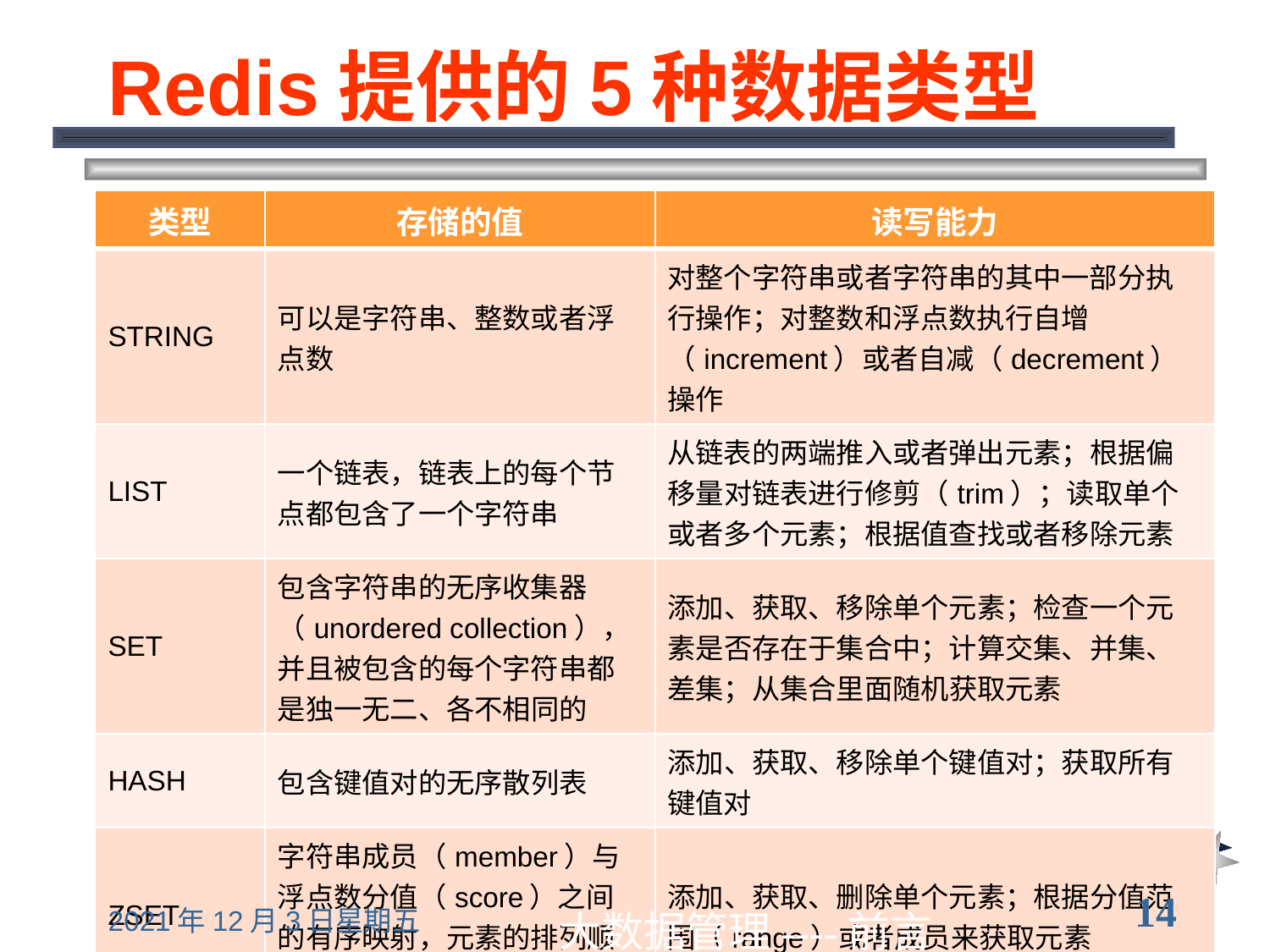

# Redis提供的5种数据类型
| 类型 | 存储的值 | 读写能力 |
| --- | --- | --- |
| STRING | 可以是字符串、整数或者浮点数 | 对整个字符串或者字符串的其中一部分执行操作；对整数和浮点数执行自增（increment）或者自减（decrement）操作 |
| LIST | 一个链表，链表上的每个节点都包含了一个字符串 | 从链表的两端推入或者弹出元素；根据偏移量对链表进行修剪（trim）；读取单个或者多个元素；根据值查找或者移除元素 |
| SET | 包含字符串的无序收集器（unordered collection），并且被包含的每个字符串都是独一无二、各不相同的 | 添加、获取、移除单个元素；检查一个元素是否存在于集合中；计算交集、并集、差集；从集合里面随机获取元素 |
| HASH | 包含键值对的无序散列表 | 添加、获取、移除单个键值对；获取所有键值对 |
| ZSET | 字符串成员（member）与浮点数分值（score）之间的有序映射，元素的排列顺序由分值的大小决定 | 添加、获取、删除单个元素；根据分值范围（range）或者成员来获取元素 |
14
2021年12月3日星期五
大数据管理----前言